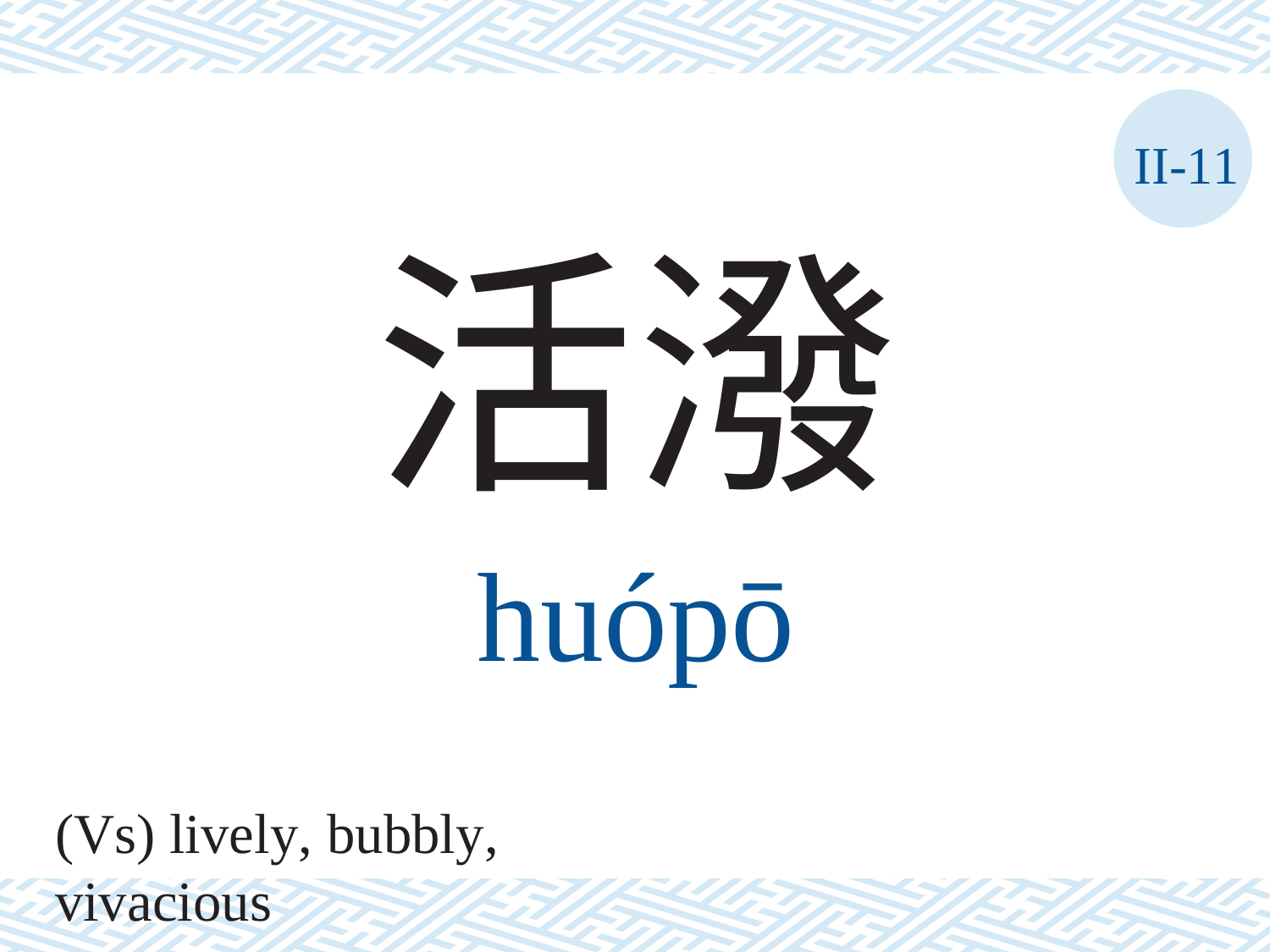

II-11
活潑
huópō
(Vs) lively, bubbly, vivacious